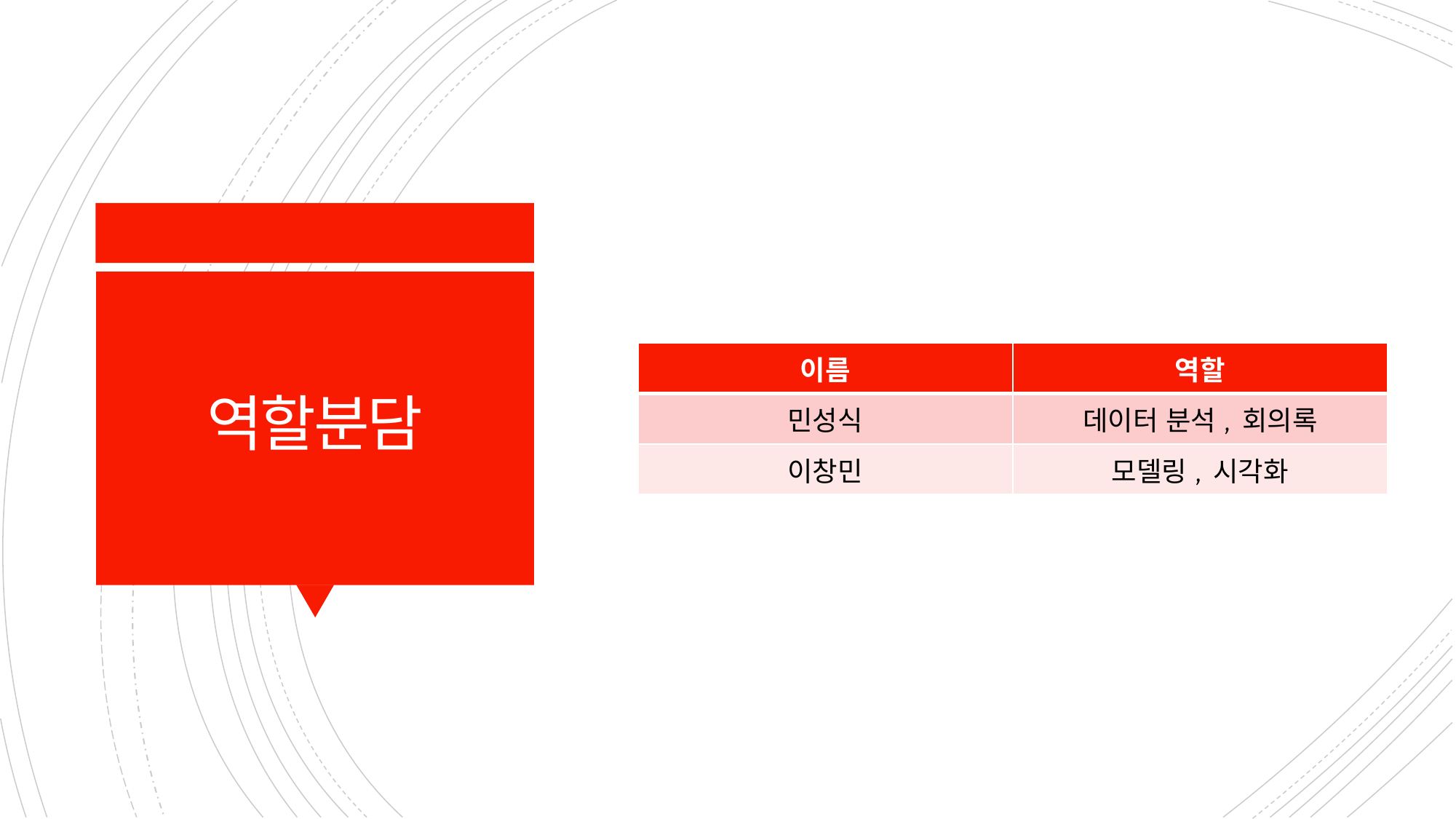

# 역할분담
| 이름 | 역할 |
| --- | --- |
| 민성식 | 데이터 분석, 회의록 |
| 이창민 | 모델링, 시각화 |